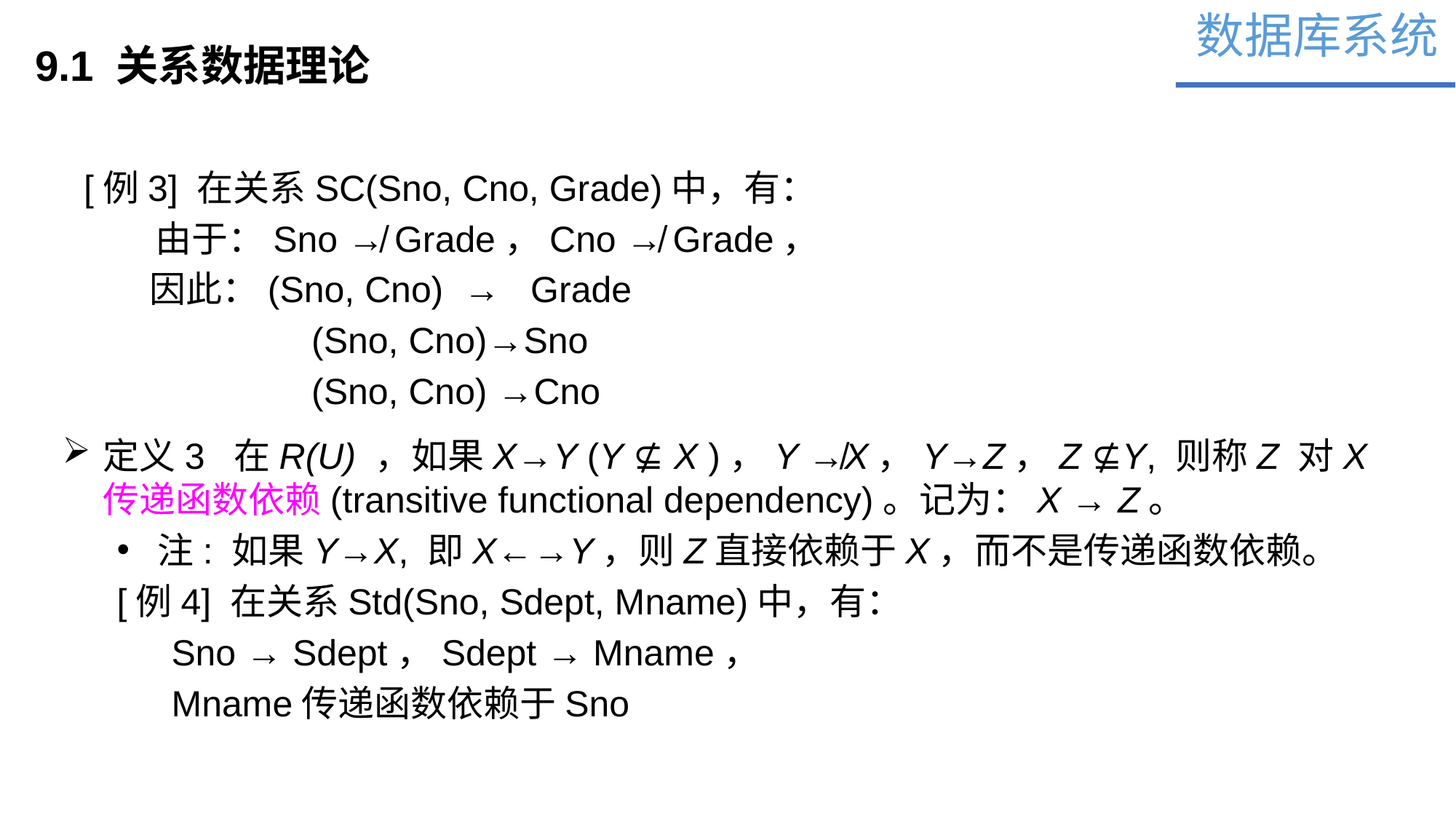

数据库系统
9.1 关系数据理论

[例3] 在关系SC(Sno, Cno, Grade)中，有：
 由于：Sno ↛ Grade，Cno ↛ Grade，
	  因此：(Sno, Cno)  →   Grade
                 (Sno, Cno)→Sno
                 (Sno, Cno) →Cno
定义3  在R(U) ，如果X→Y (Y ⊈ X )，Y ↛X，Y→Z，Z ⊈Y, 则称Z 对X 传递函数依赖(transitive functional dependency)。记为：X → Z。
注: 如果Y→X, 即X←→Y，则Z直接依赖于X，而不是传递函数依赖。
[例4] 在关系Std(Sno, Sdept, Mname)中，有：
Sno → Sdept，Sdept → Mname，
Mname传递函数依赖于Sno